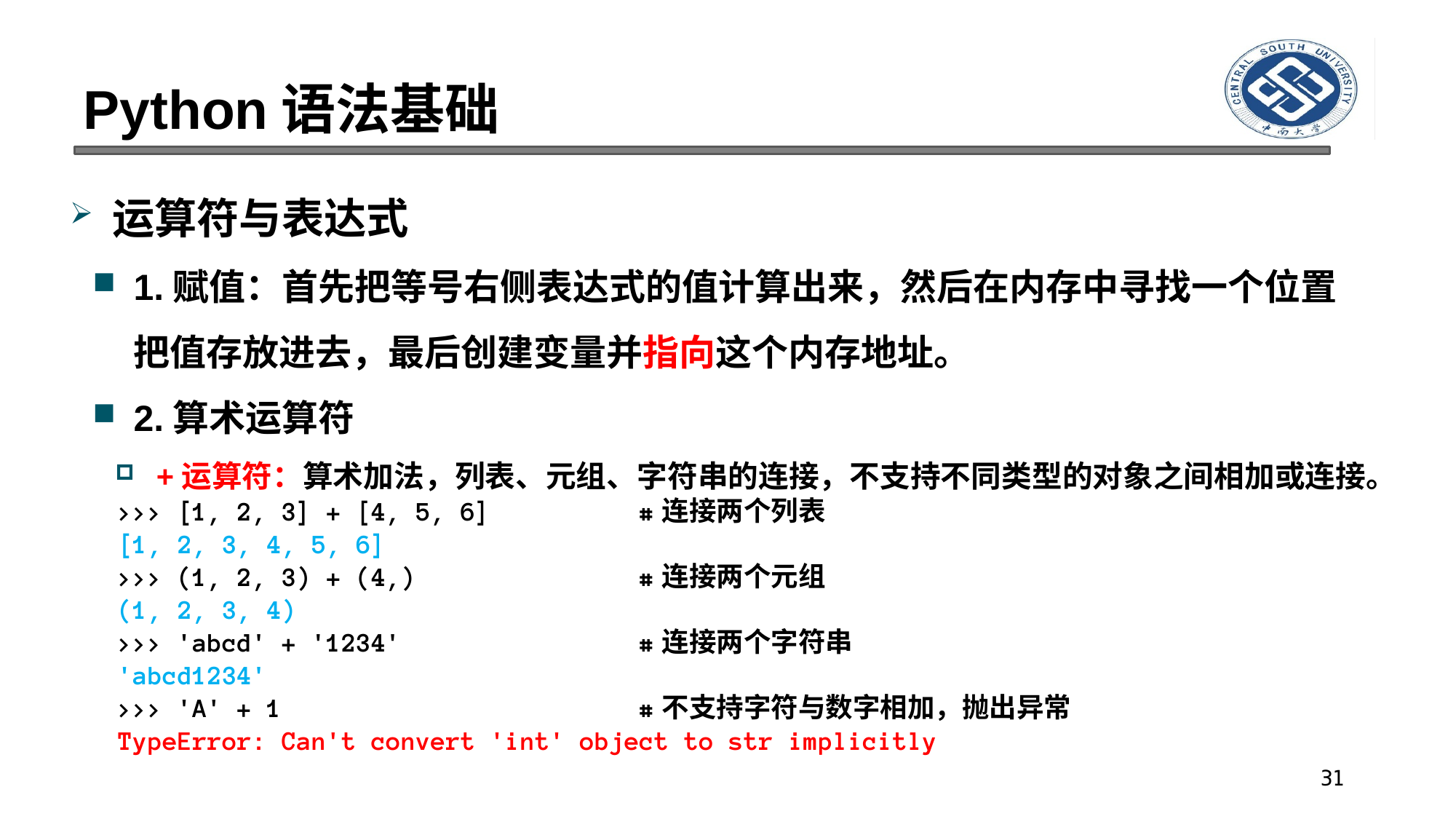

# Python语法基础
运算符与表达式
1.赋值：首先把等号右侧表达式的值计算出来，然后在内存中寻找一个位置把值存放进去，最后创建变量并指向这个内存地址。
2.算术运算符
+运算符：算术加法，列表、元组、字符串的连接，不支持不同类型的对象之间相加或连接。
>>> [1, 2, 3] + [4, 5, 6]          #连接两个列表
[1, 2, 3, 4, 5, 6]
>>> (1, 2, 3) + (4,)               #连接两个元组
(1, 2, 3, 4)
>>> 'abcd' + '1234'                #连接两个字符串
'abcd1234'
>>> 'A' + 1                        #不支持字符与数字相加，抛出异常
TypeError: Can't convert 'int' object to str implicitly
31